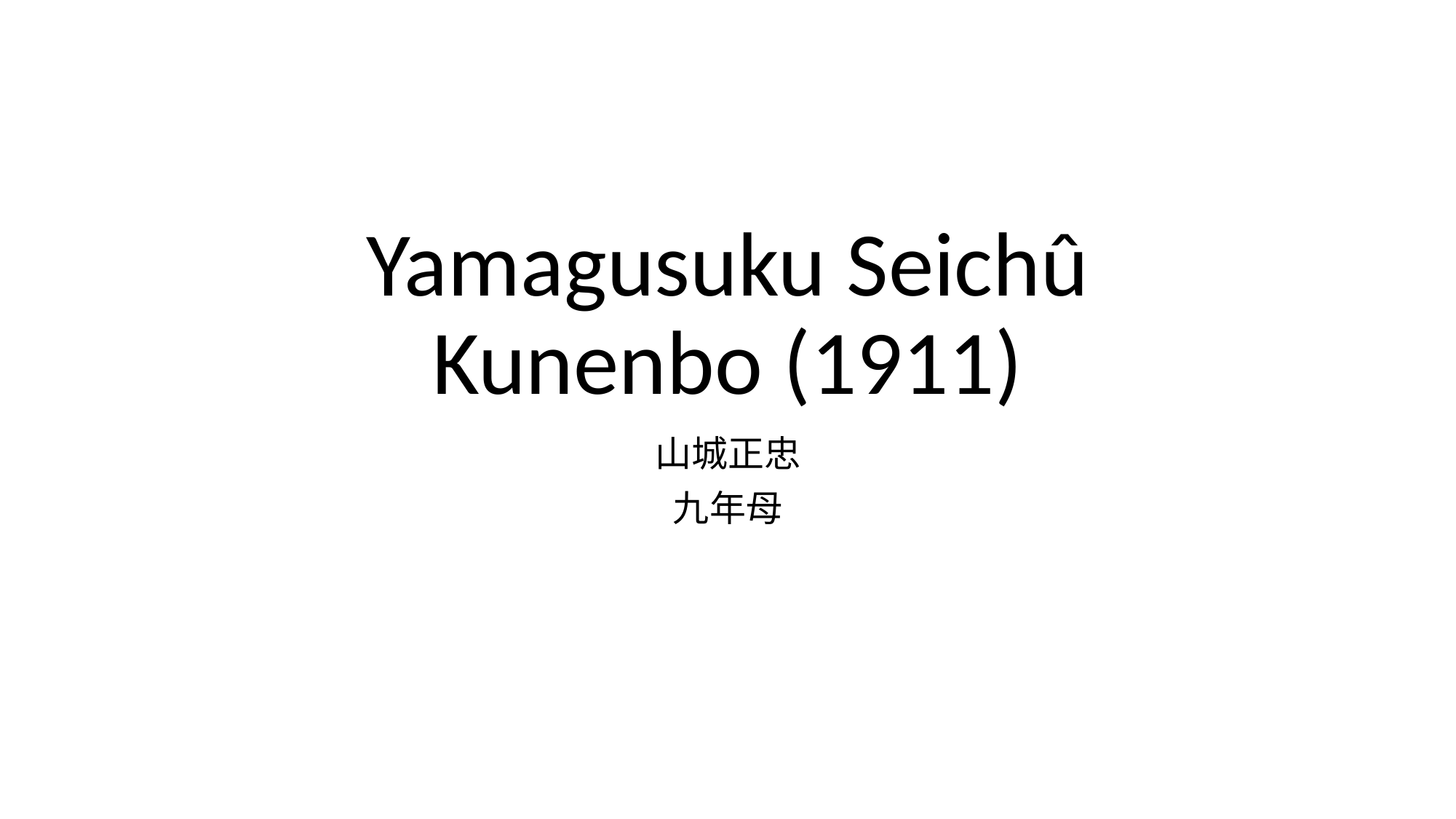

# Yamagusuku Seichû Kunenbo (1911)
山城正忠
九年母